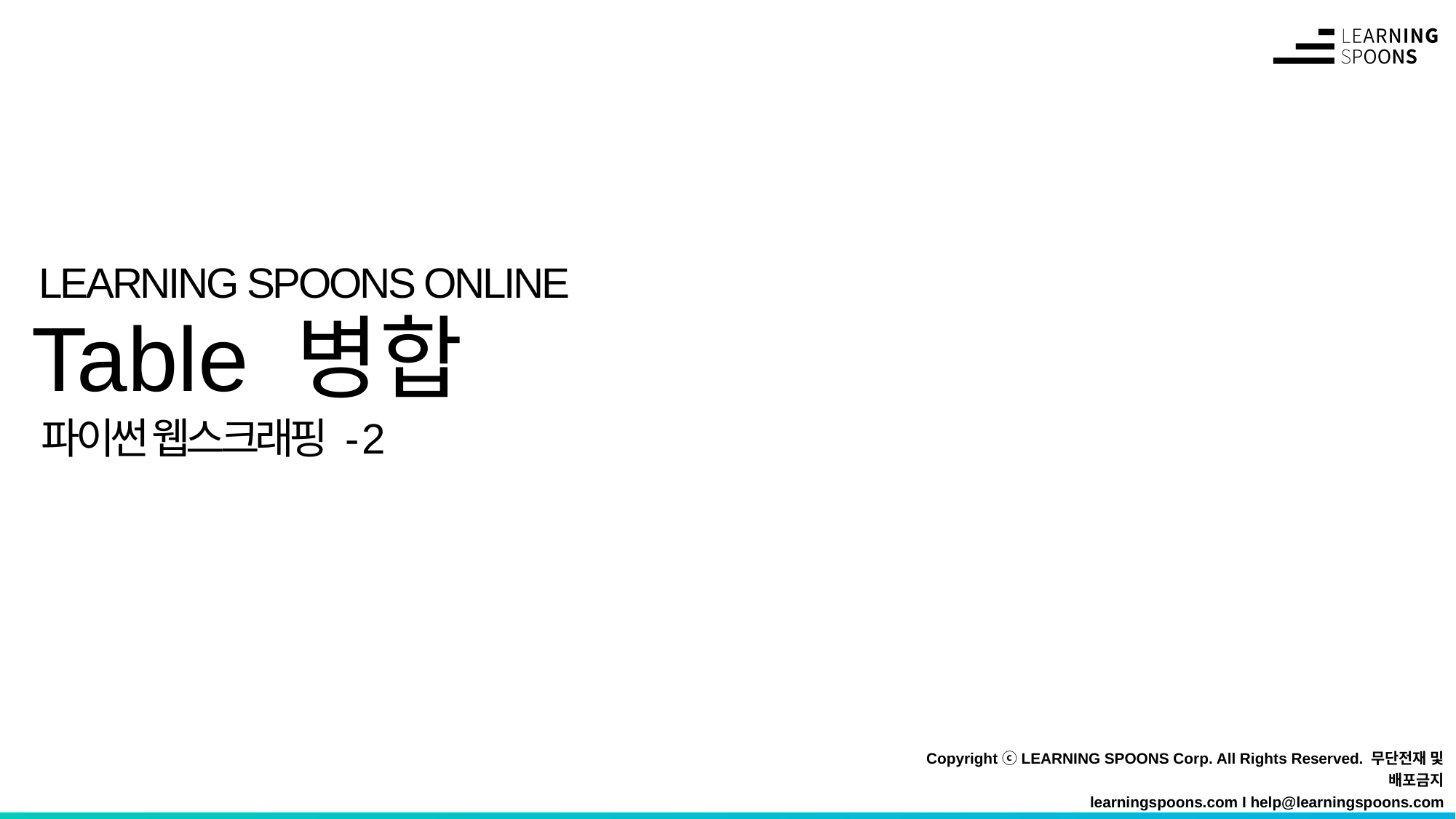

# Table 병합
파이썬 웹스크래핑 - 2